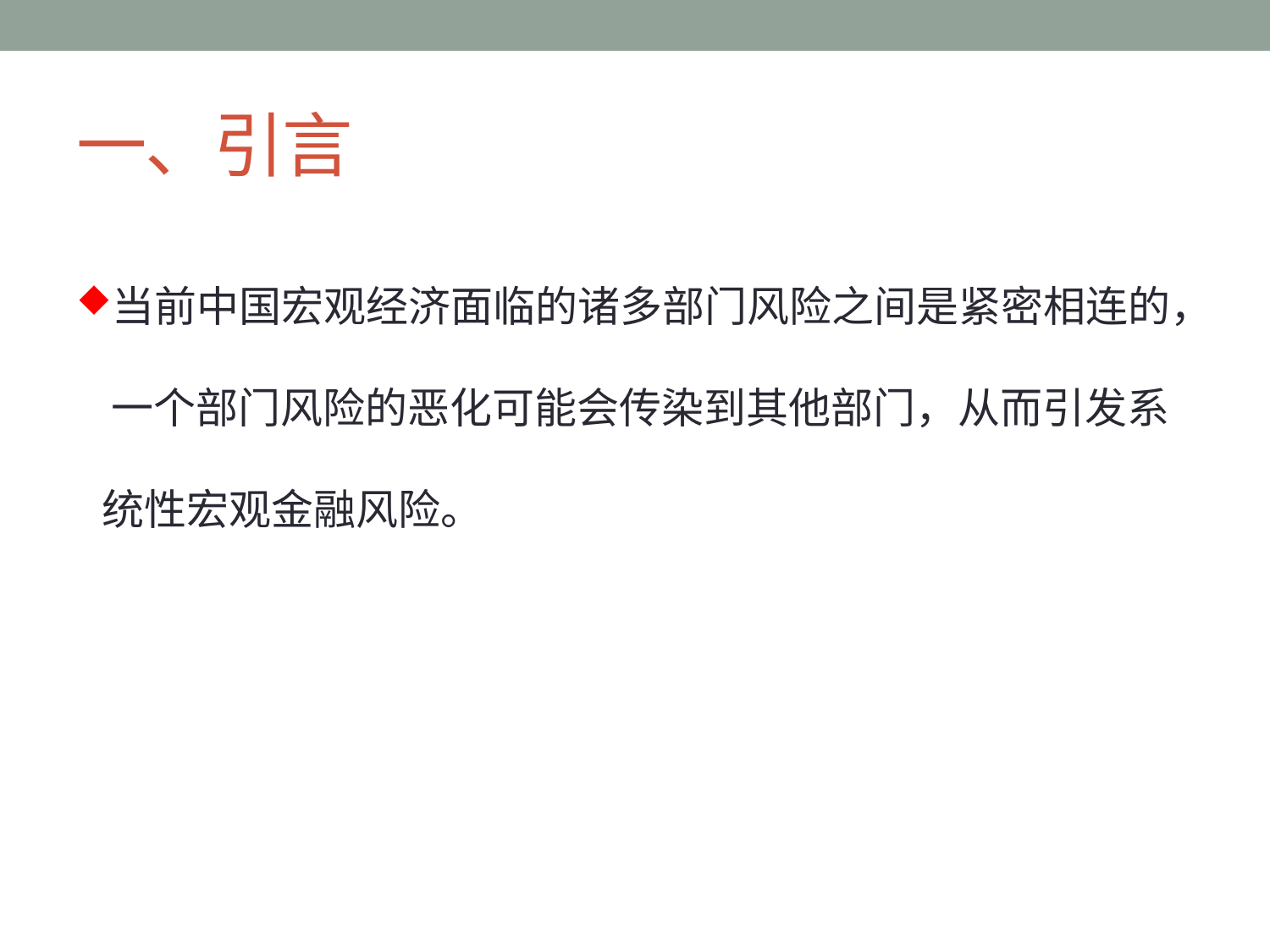

# 一、引言
当前中国宏观经济面临的诸多部门风险之间是紧密相连的， 一个部门风险的恶化可能会传染到其他部门，从而引发系统性宏观金融风险。